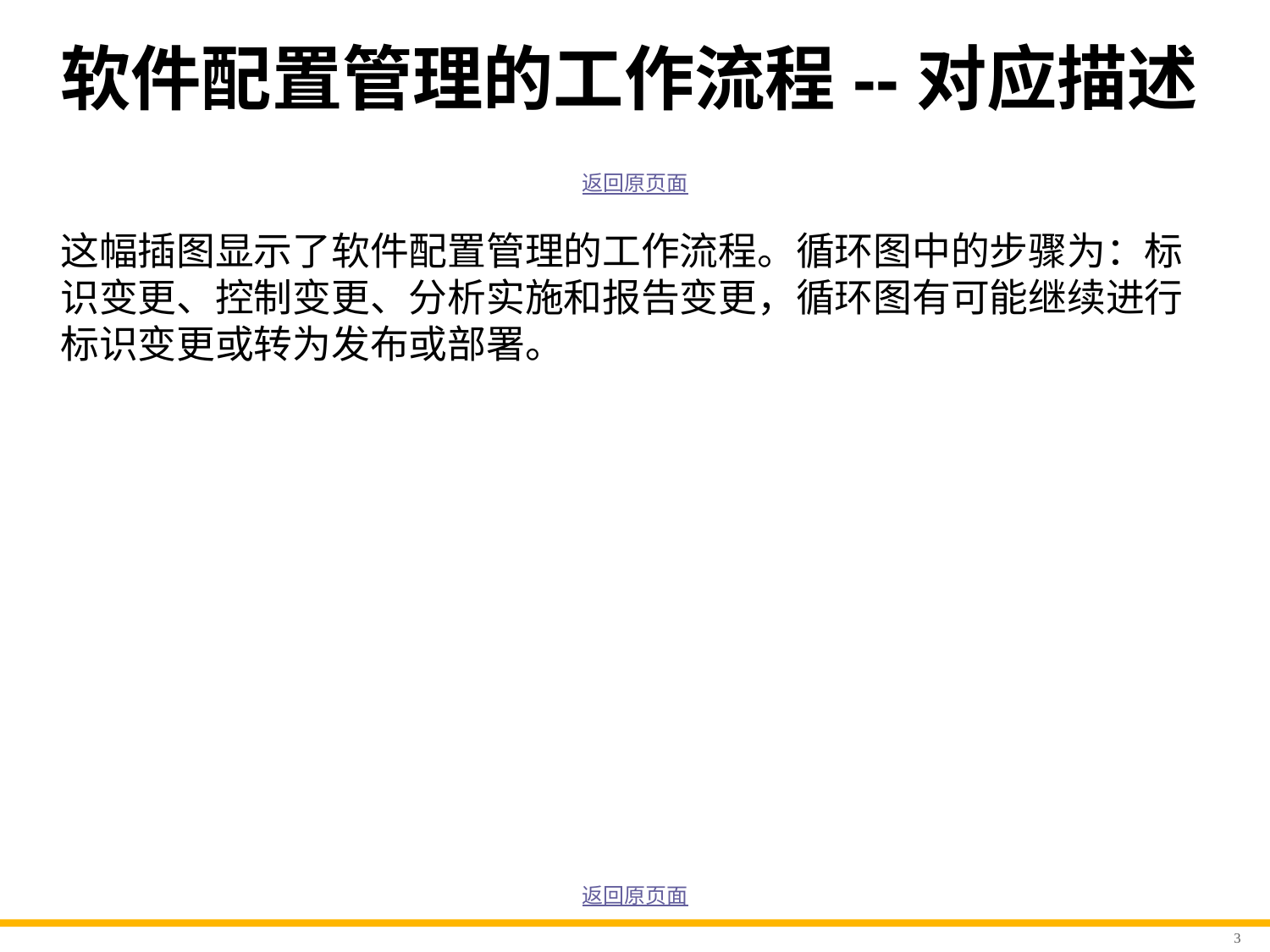

# 软件配置管理的工作流程--对应描述
返回原页面
这幅插图显示了软件配置管理的工作流程。循环图中的步骤为：标识变更、控制变更、分析实施和报告变更，循环图有可能继续进行标识变更或转为发布或部署。
返回原页面
3